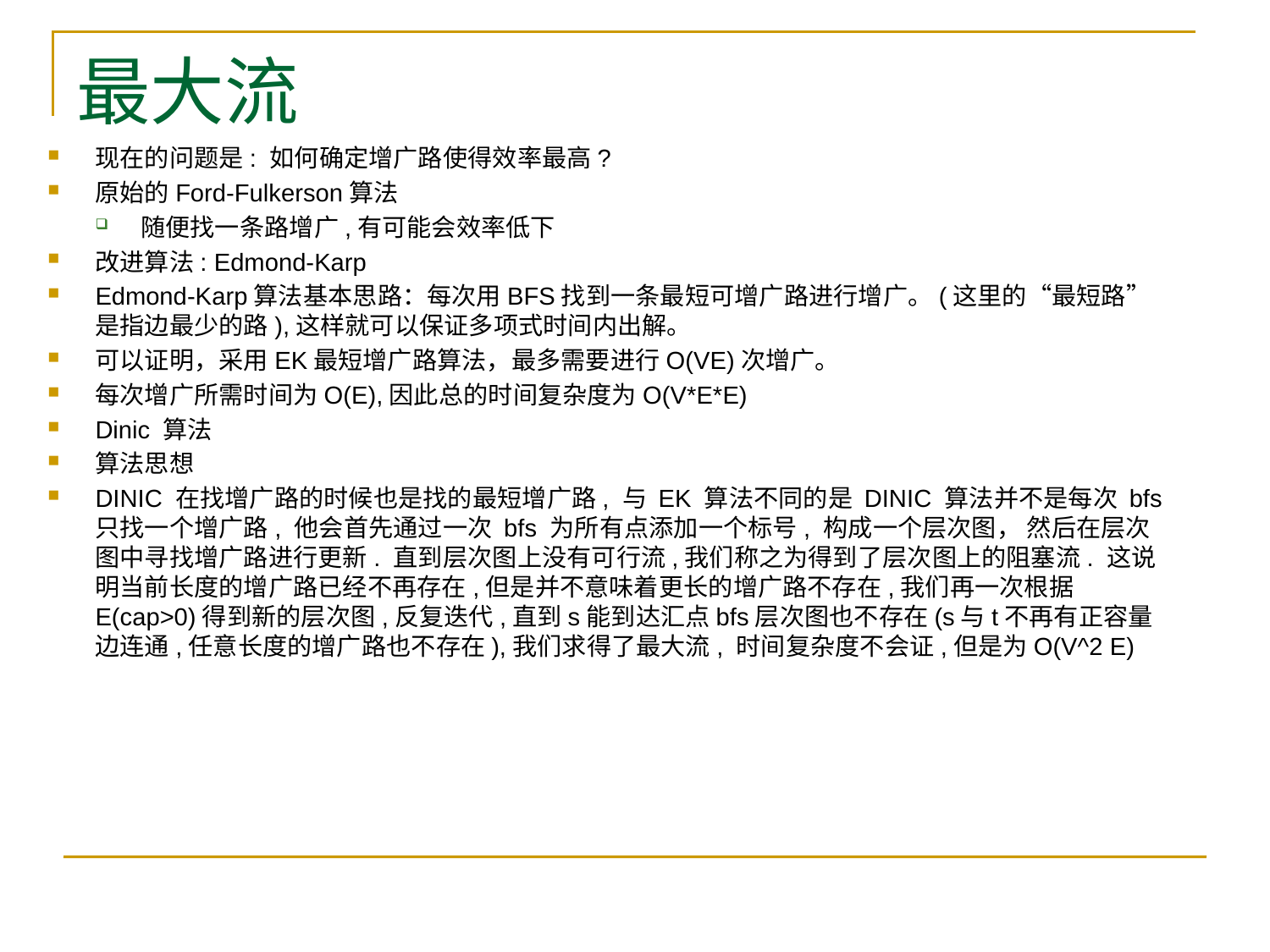

# 最大流
现在的问题是: 如何确定增广路使得效率最高?
原始的Ford-Fulkerson算法
随便找一条路增广,有可能会效率低下
改进算法: Edmond-Karp
Edmond-Karp算法基本思路：每次用BFS找到一条最短可增广路进行增广。(这里的“最短路”是指边最少的路),这样就可以保证多项式时间内出解。
可以证明，采用EK最短增广路算法，最多需要进行O(VE)次增广。
每次增广所需时间为O(E),因此总的时间复杂度为O(V*E*E)
Dinic 算法
算法思想
DINIC 在找增广路的时候也是找的最短增广路, 与 EK 算法不同的是 DINIC 算法并不是每次 bfs 只找一个增广路, 他会首先通过一次 bfs 为所有点添加一个标号, 构成一个层次图， 然后在层次图中寻找增广路进行更新. 直到层次图上没有可行流,我们称之为得到了层次图上的阻塞流. 这说明当前长度的增广路已经不再存在,但是并不意味着更长的增广路不存在,我们再一次根据E(cap>0)得到新的层次图,反复迭代,直到s能到达汇点bfs层次图也不存在(s与t不再有正容量边连通,任意长度的增广路也不存在),我们求得了最大流, 时间复杂度不会证,但是为O(V^2 E)